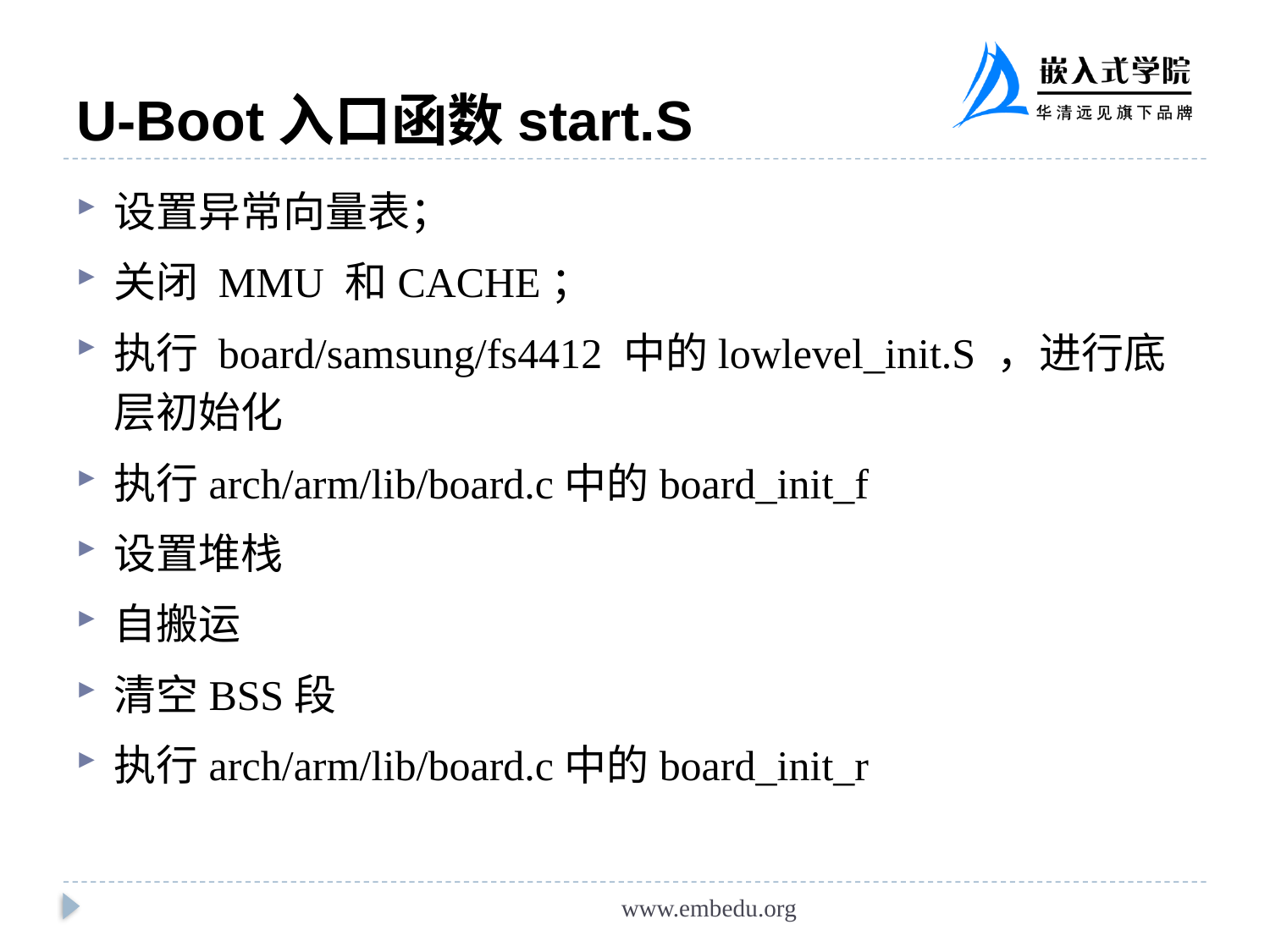

# U-Boot入口函数start.S
设置异常向量表；
关闭 MMU 和CACHE；
执行 board/samsung/fs4412 中的lowlevel_init.S ，进行底层初始化
执行arch/arm/lib/board.c中的board_init_f
设置堆栈
自搬运
清空BSS段
执行arch/arm/lib/board.c中的board_init_r

www.embedu.org